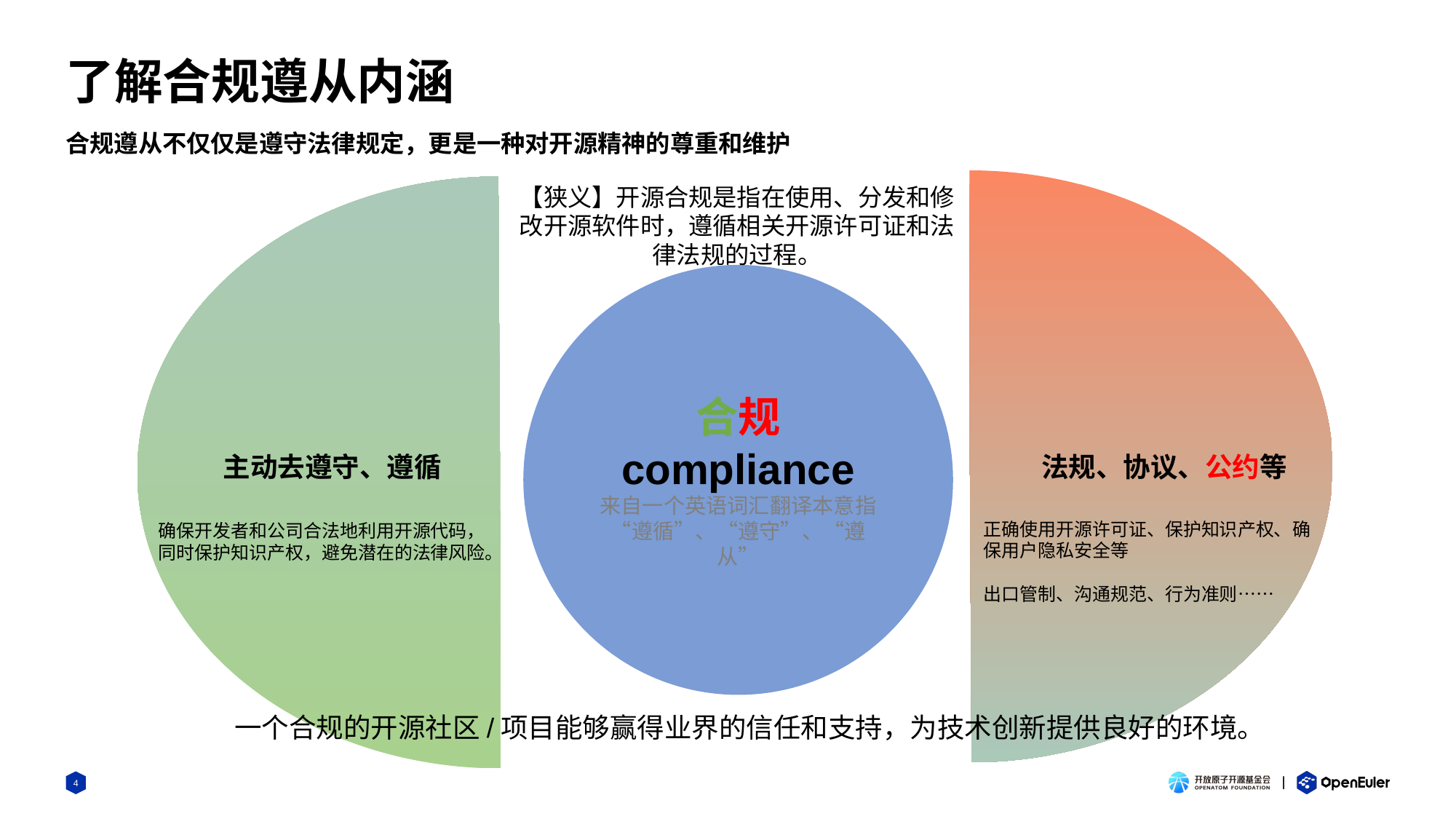

# 了解合规遵从内涵
合规遵从不仅仅是遵守法律规定，更是一种对开源精神的尊重和维护

【狭义】开源合规是指在使用、分发和修改开源软件时，遵循相关开源许可证和法律法规的过程。
合规
compliance
来自一个英语词汇翻译本意指“遵循”、“遵守”、“遵从”
主动去遵守、遵循
法规、协议、公约等
正确使用开源许可证、保护知识产权、确保用户隐私安全等

出口管制、沟通规范、行为准则……
确保开发者和公司合法地利用开源代码，同时保护知识产权，避免潜在的法律风险。
一个合规的开源社区/项目能够赢得业界的信任和支持，为技术创新提供良好的环境。